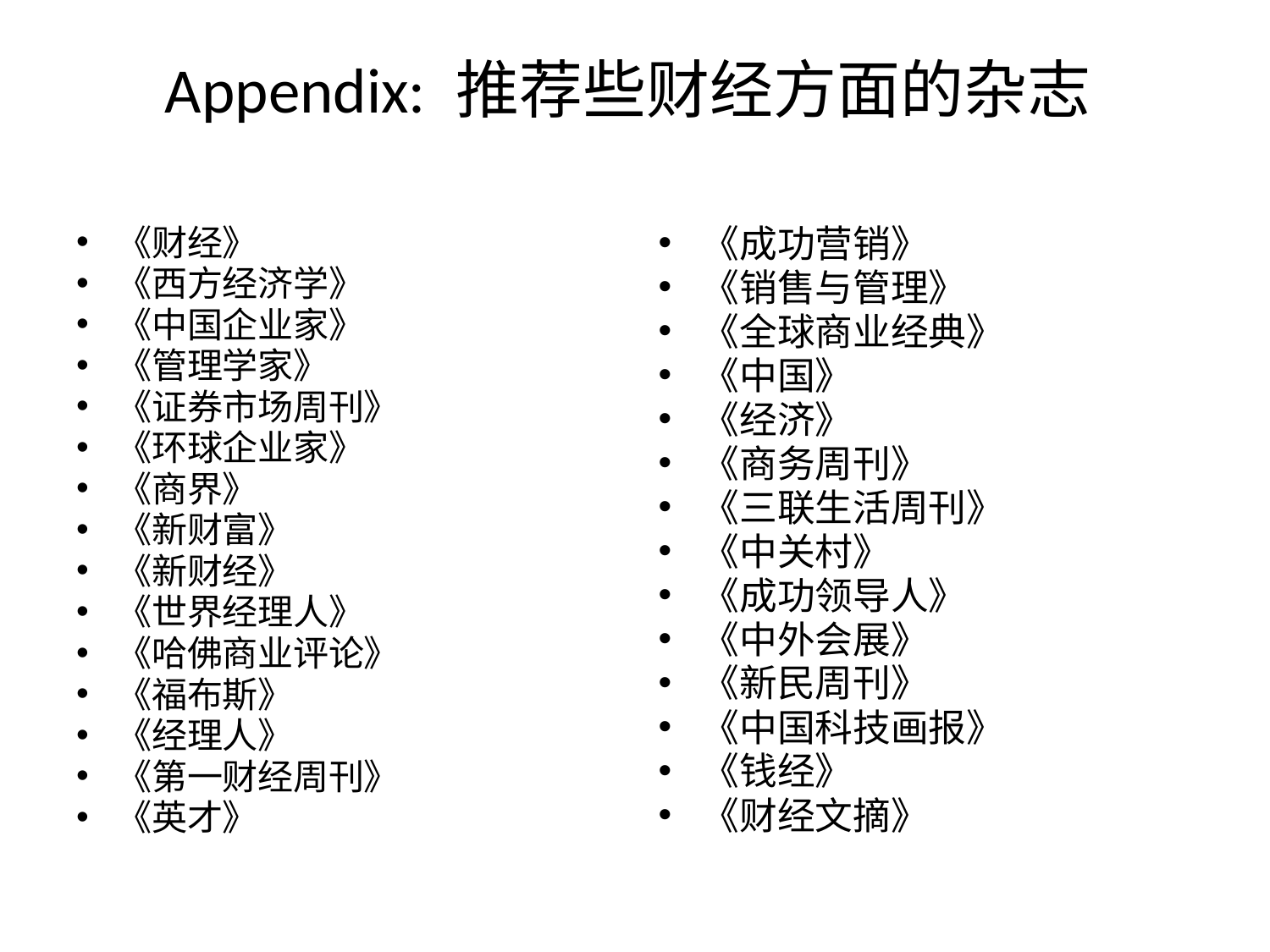

# Appendix: 推荐些财经方面的杂志
《财经》
《西方经济学》
《中国企业家》
《管理学家》
《证券市场周刊》
《环球企业家》
《商界》
《新财富》
《新财经》
《世界经理人》
《哈佛商业评论》
《福布斯》
《经理人》
《第一财经周刊》
《英才》

《成功营销》
《销售与管理》
《全球商业经典》
《中国》
《经济》
《商务周刊》
《三联生活周刊》
《中关村》
《成功领导人》
《中外会展》
《新民周刊》
《中国科技画报》
《钱经》
《财经文摘》